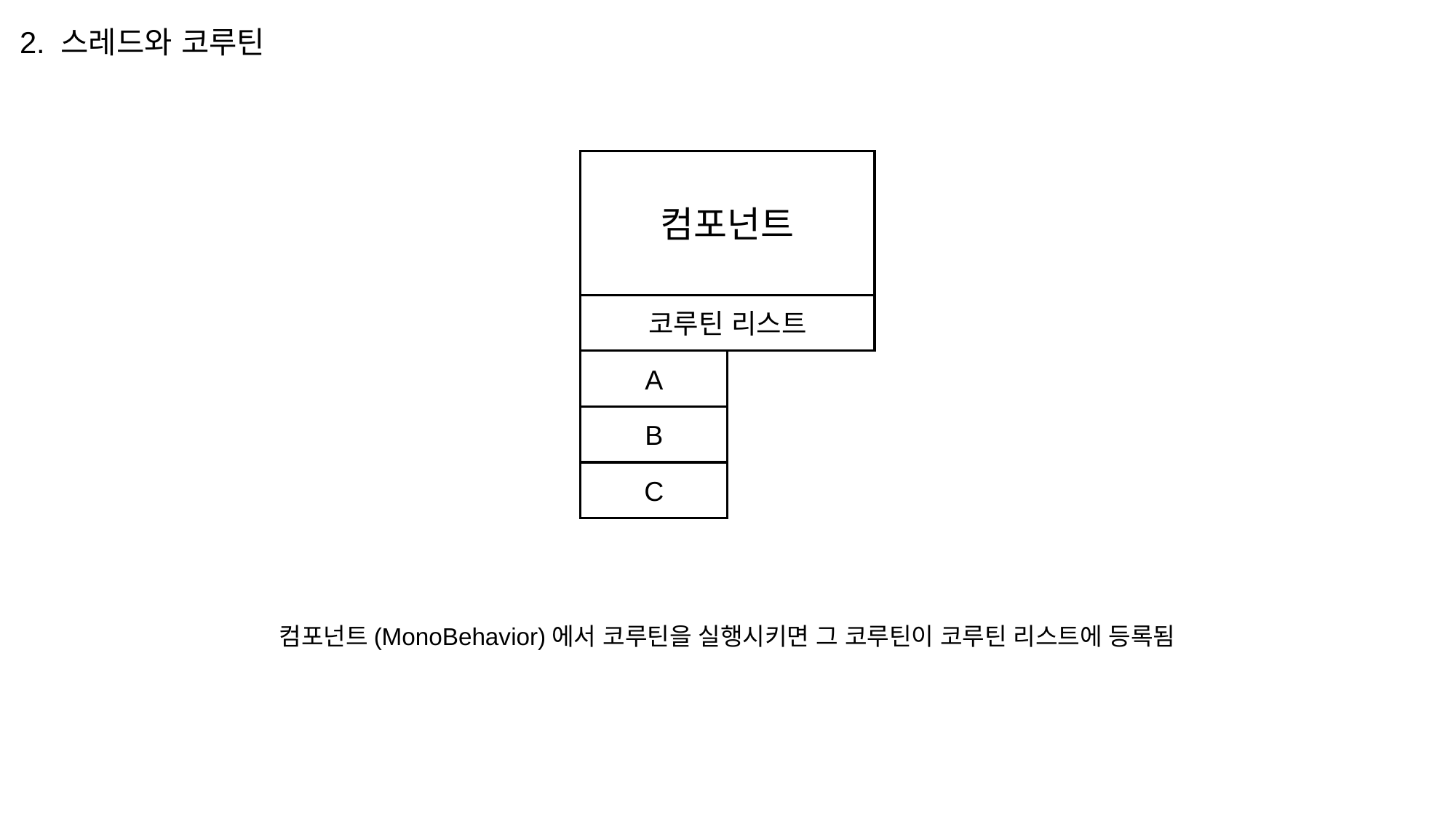

2. 스레드와 코루틴
컴포넌트
코루틴 리스트
A
B
C
컴포넌트(MonoBehavior)에서 코루틴을 실행시키면 그 코루틴이 코루틴 리스트에 등록됨